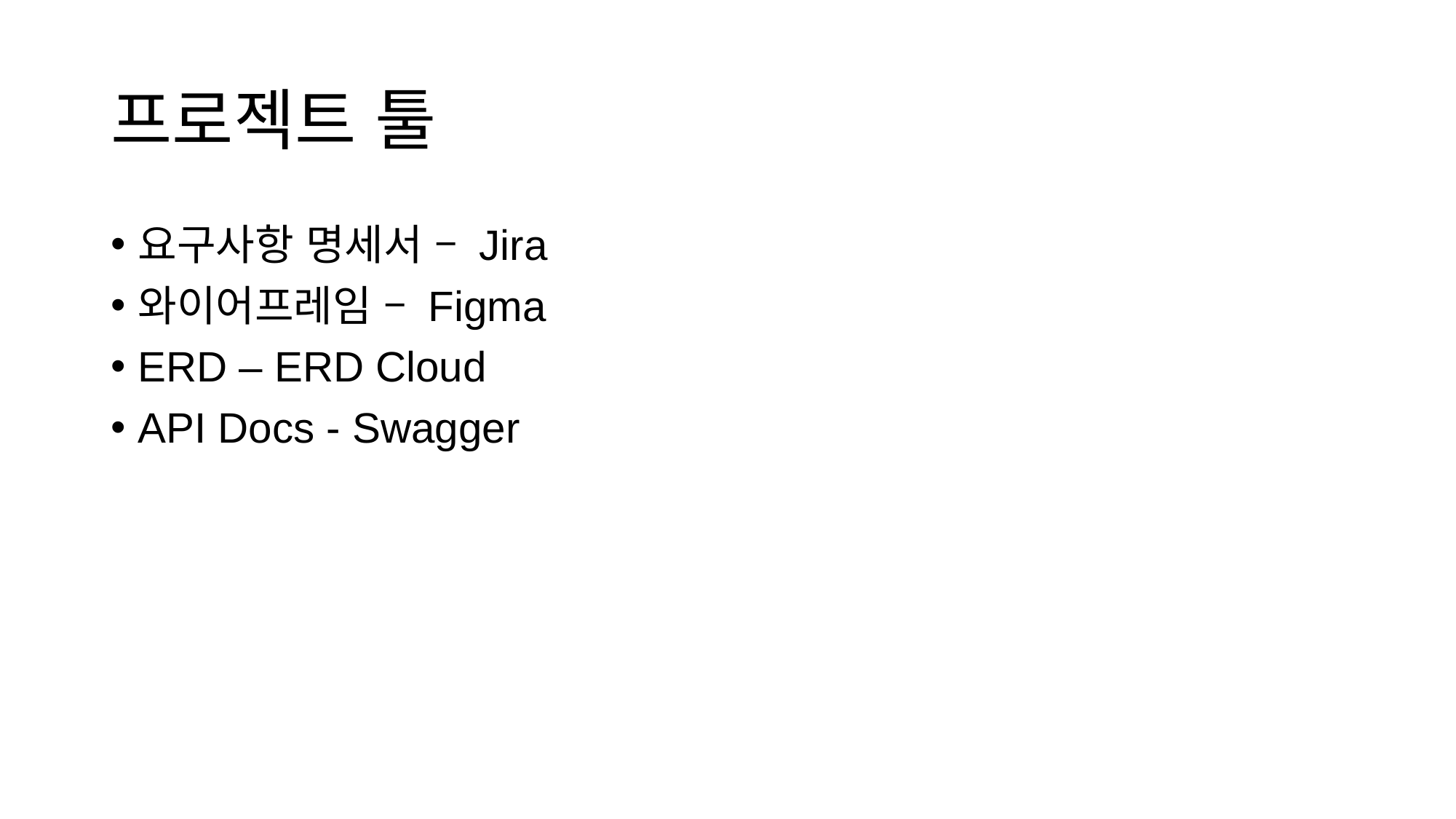

# 프로젝트 툴
요구사항 명세서 – Jira
와이어프레임 – Figma
ERD – ERD Cloud
API Docs - Swagger